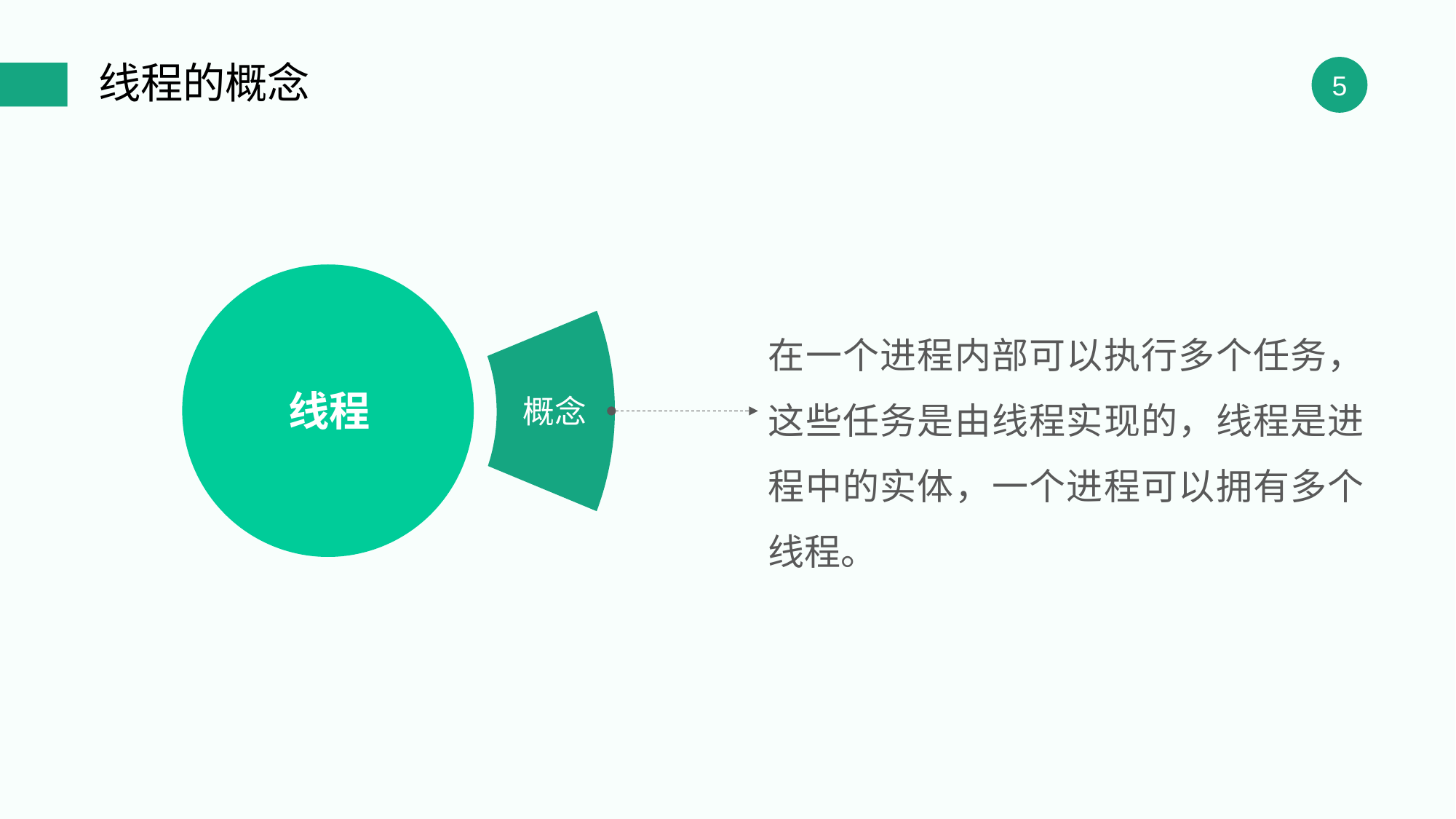

线程的概念

在一个进程内部可以执行多个任务， 这些任务是由线程实现的，线程是进程中的实体，一个进程可以拥有多个线程。
线程
概念